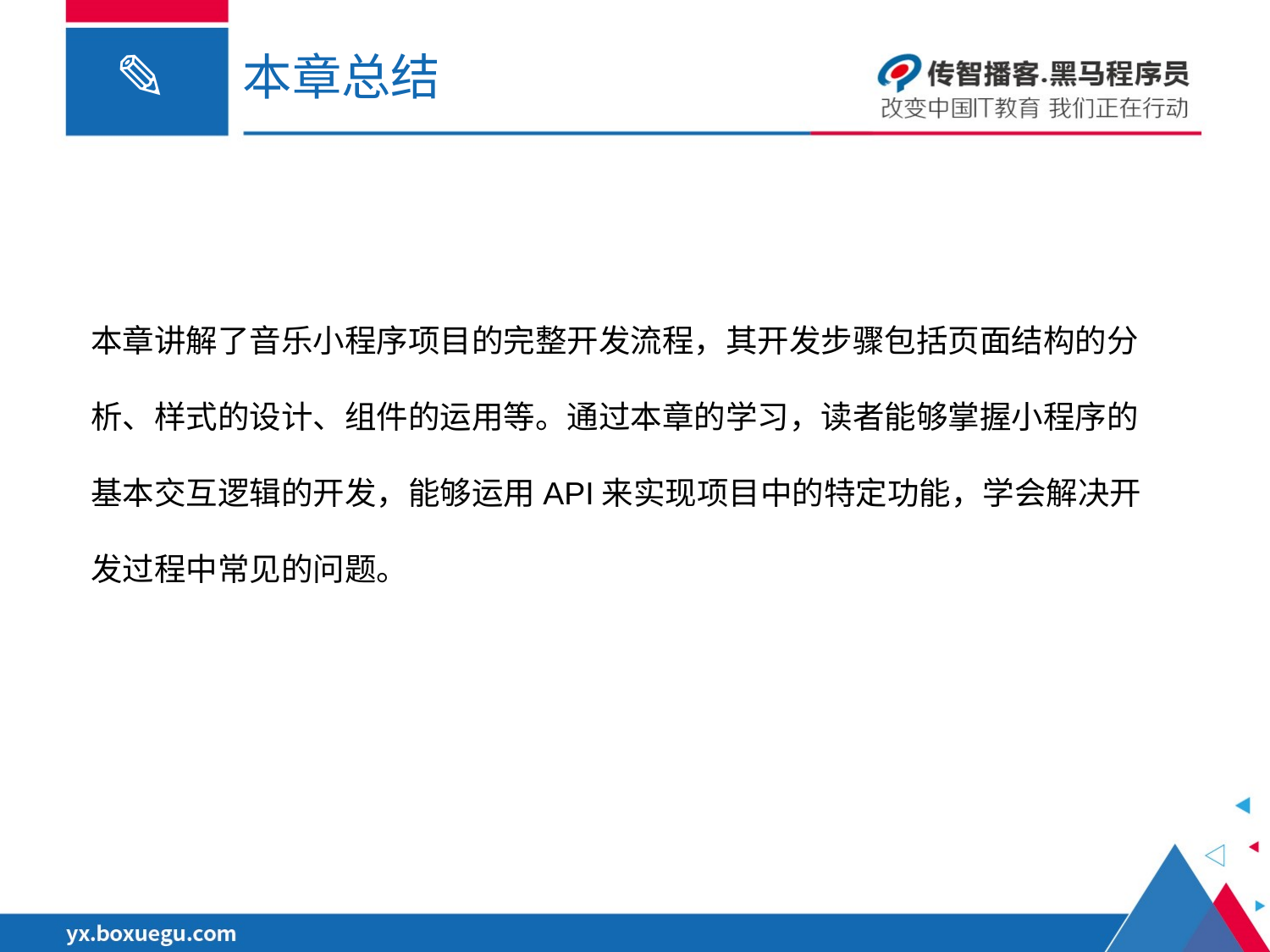

# 本章总结
本章讲解了音乐小程序项目的完整开发流程，其开发步骤包括页面结构的分析、样式的设计、组件的运用等。通过本章的学习，读者能够掌握小程序的基本交互逻辑的开发，能够运用API来实现项目中的特定功能，学会解决开发过程中常见的问题。